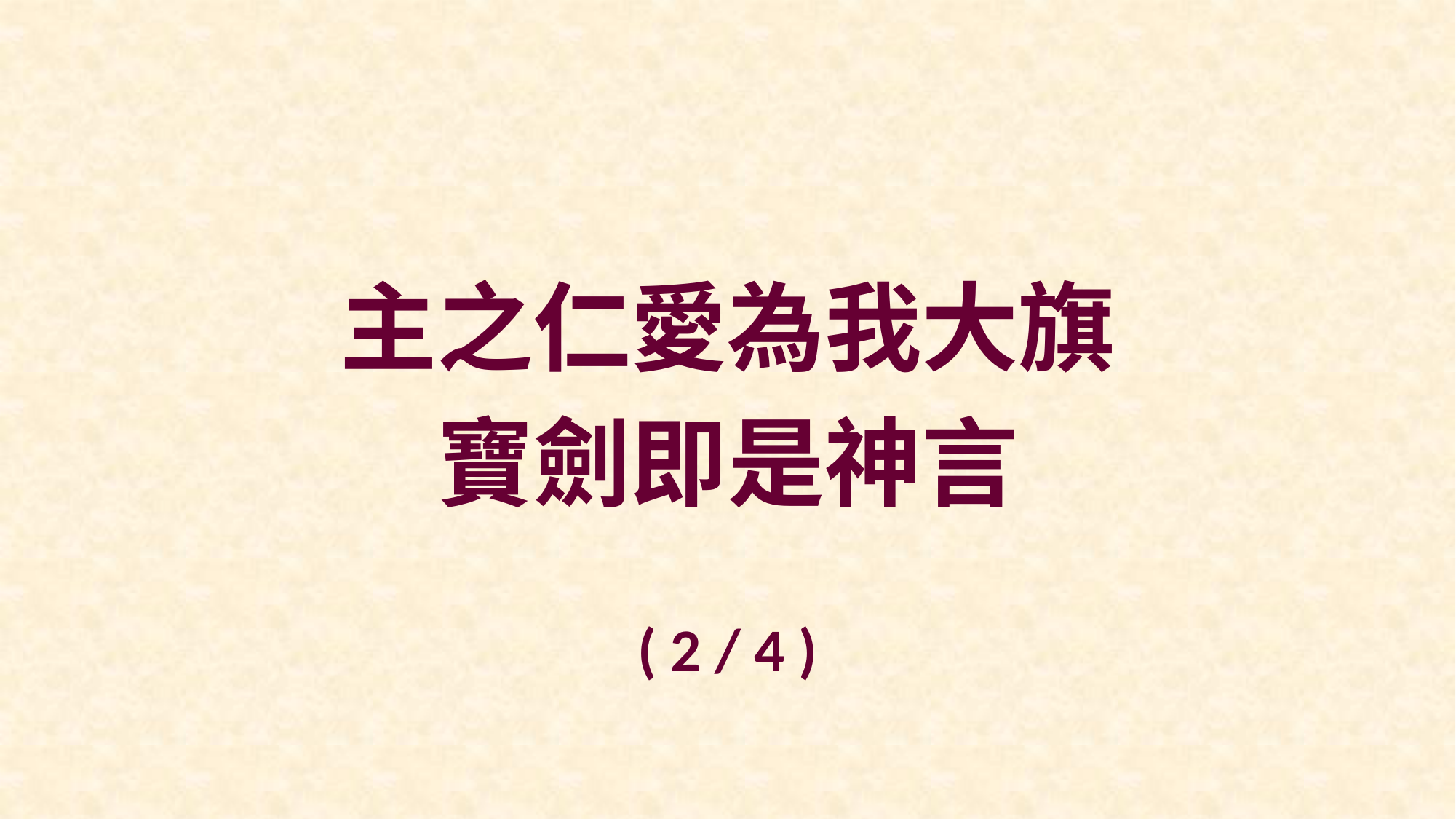

主之仁愛為我大旗
寶劍即是神言
( 2 / 4 )